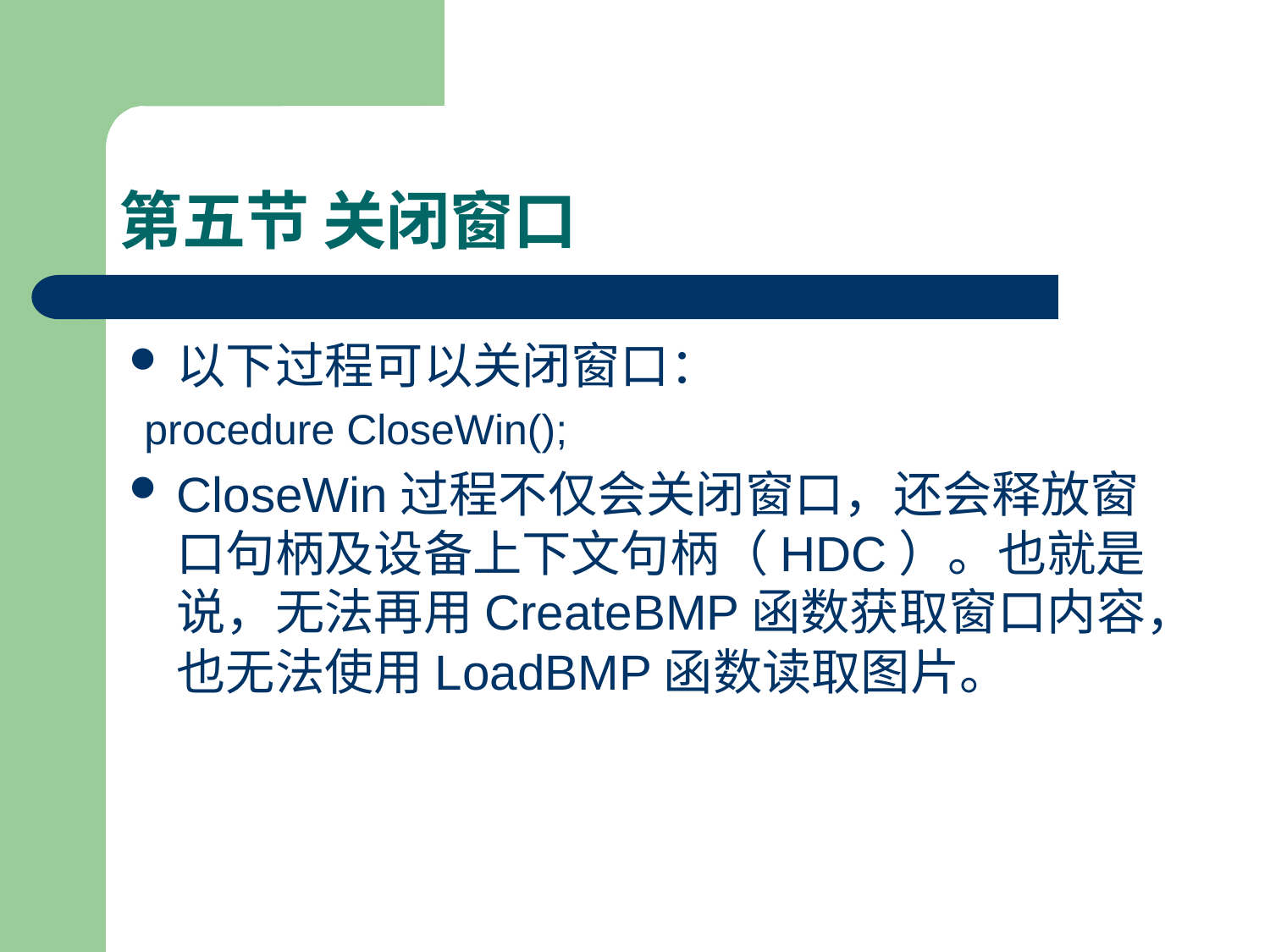

# 第五节 关闭窗口
以下过程可以关闭窗口：
procedure CloseWin();
CloseWin过程不仅会关闭窗口，还会释放窗口句柄及设备上下文句柄（HDC）。也就是说，无法再用CreateBMP函数获取窗口内容，也无法使用LoadBMP函数读取图片。